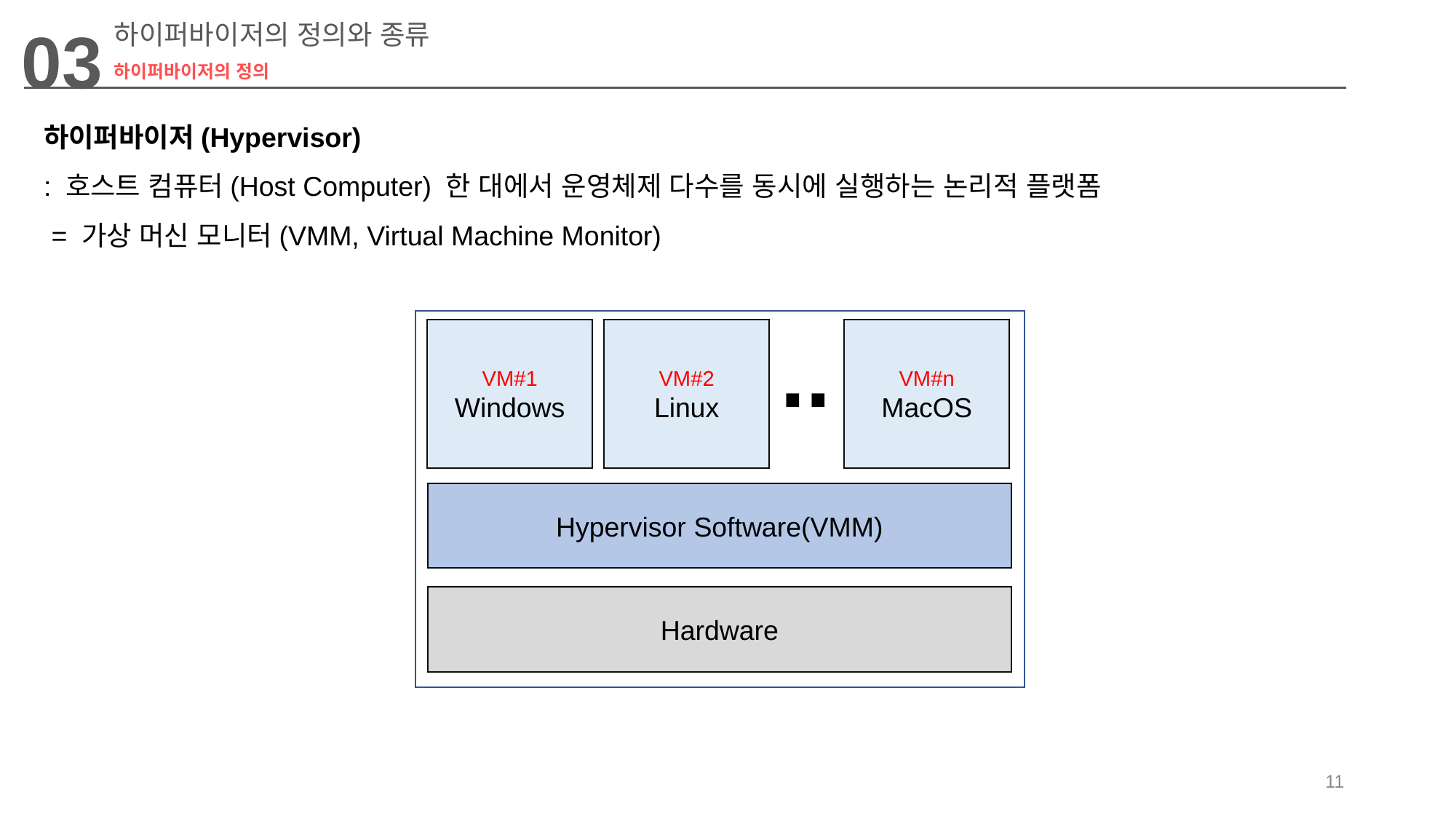

03
하이퍼바이저의 정의와 종류
하이퍼바이저의 정의

하이퍼바이저(Hypervisor)
: 호스트 컴퓨터(Host Computer) 한 대에서 운영체제 다수를 동시에 실행하는 논리적 플랫폼
 = 가상 머신 모니터(VMM, Virtual Machine Monitor)

..
VM#1
Windows
VM#2
Linux
VM#n
MacOS
Hypervisor Software(VMM)
Hardware
11